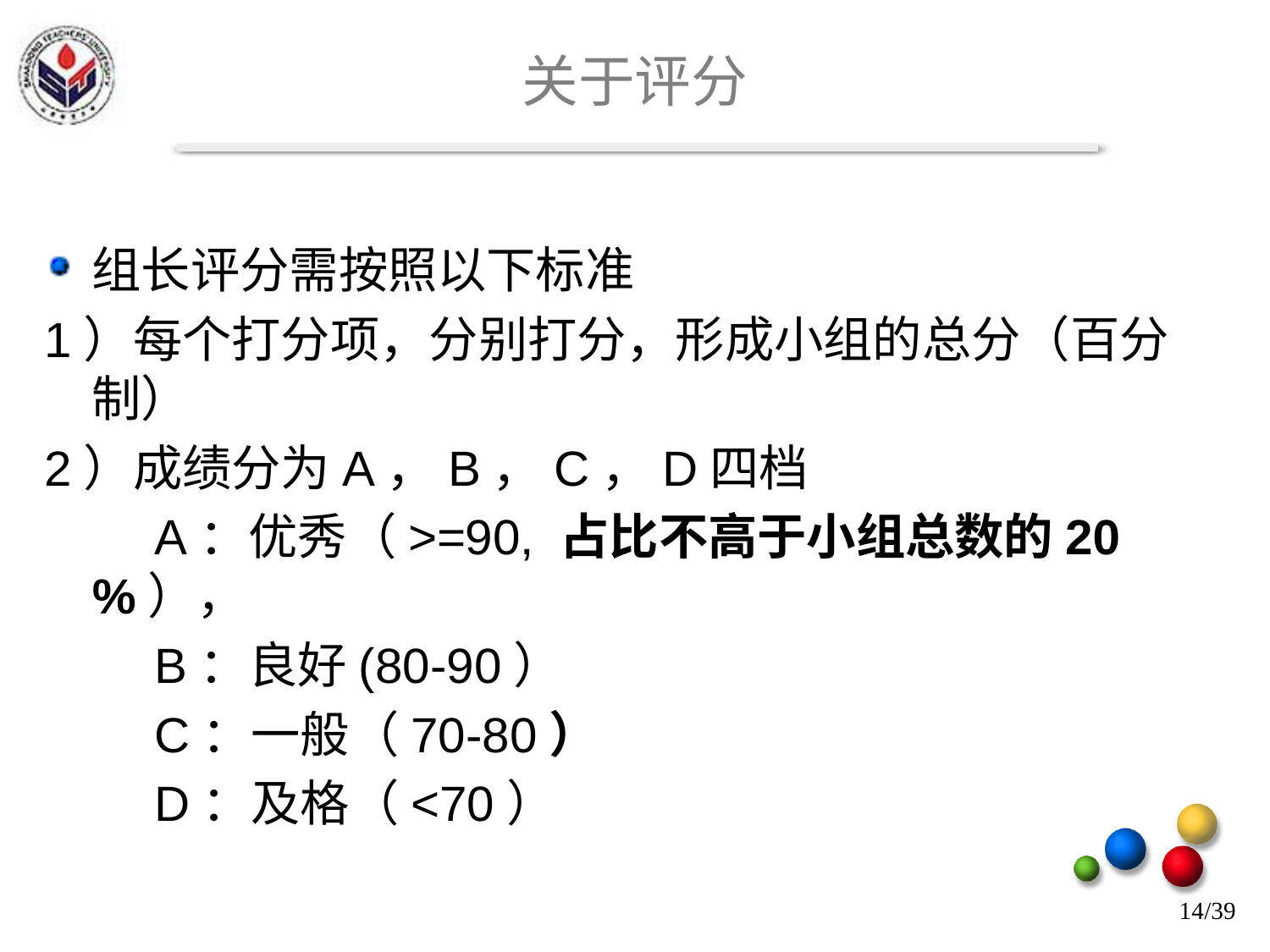

# 关于评分
组长评分需按照以下标准
1）每个打分项，分别打分，形成小组的总分（百分制）
2）成绩分为A，B，C，D四档
        A：优秀（>=90, 占比不高于小组总数的20%），
        B：良好(80-90）
        C：一般（70-80）
        D：及格（<70）
14/39